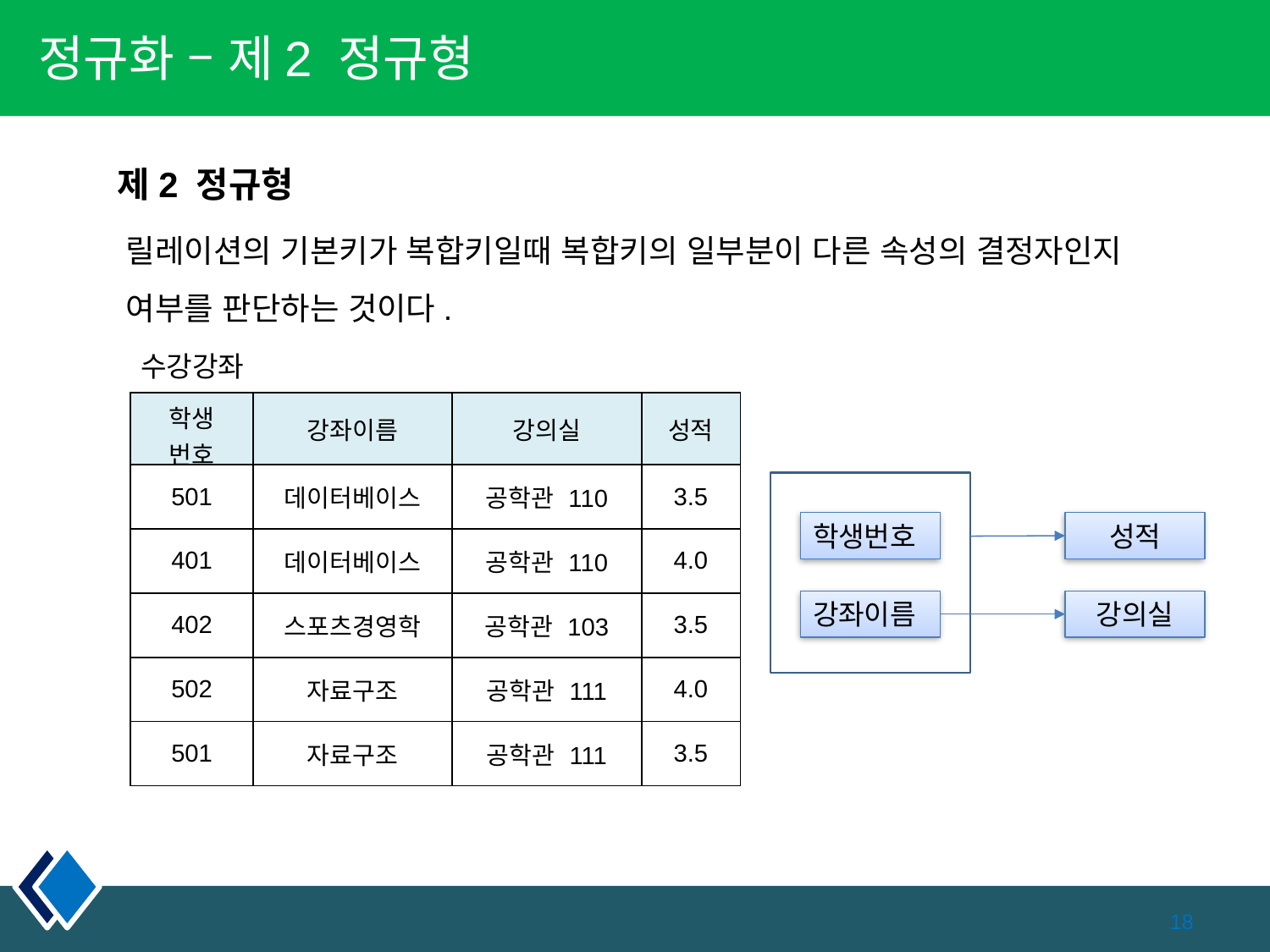

# 정규화 – 제2 정규형
제2 정규형
릴레이션의 기본키가 복합키일때 복합키의 일부분이 다른 속성의 결정자인지 여부를 판단하는 것이다.
수강강좌
| 학생 번호 | 강좌이름 | 강의실 | 성적 |
| --- | --- | --- | --- |
| 501 | 데이터베이스 | 공학관 110 | 3.5 |
| 401 | 데이터베이스 | 공학관 110 | 4.0 |
| 402 | 스포츠경영학 | 공학관 103 | 3.5 |
| 502 | 자료구조 | 공학관 111 | 4.0 |
| 501 | 자료구조 | 공학관 111 | 3.5 |

학생번호
성적
강좌이름
강의실
18